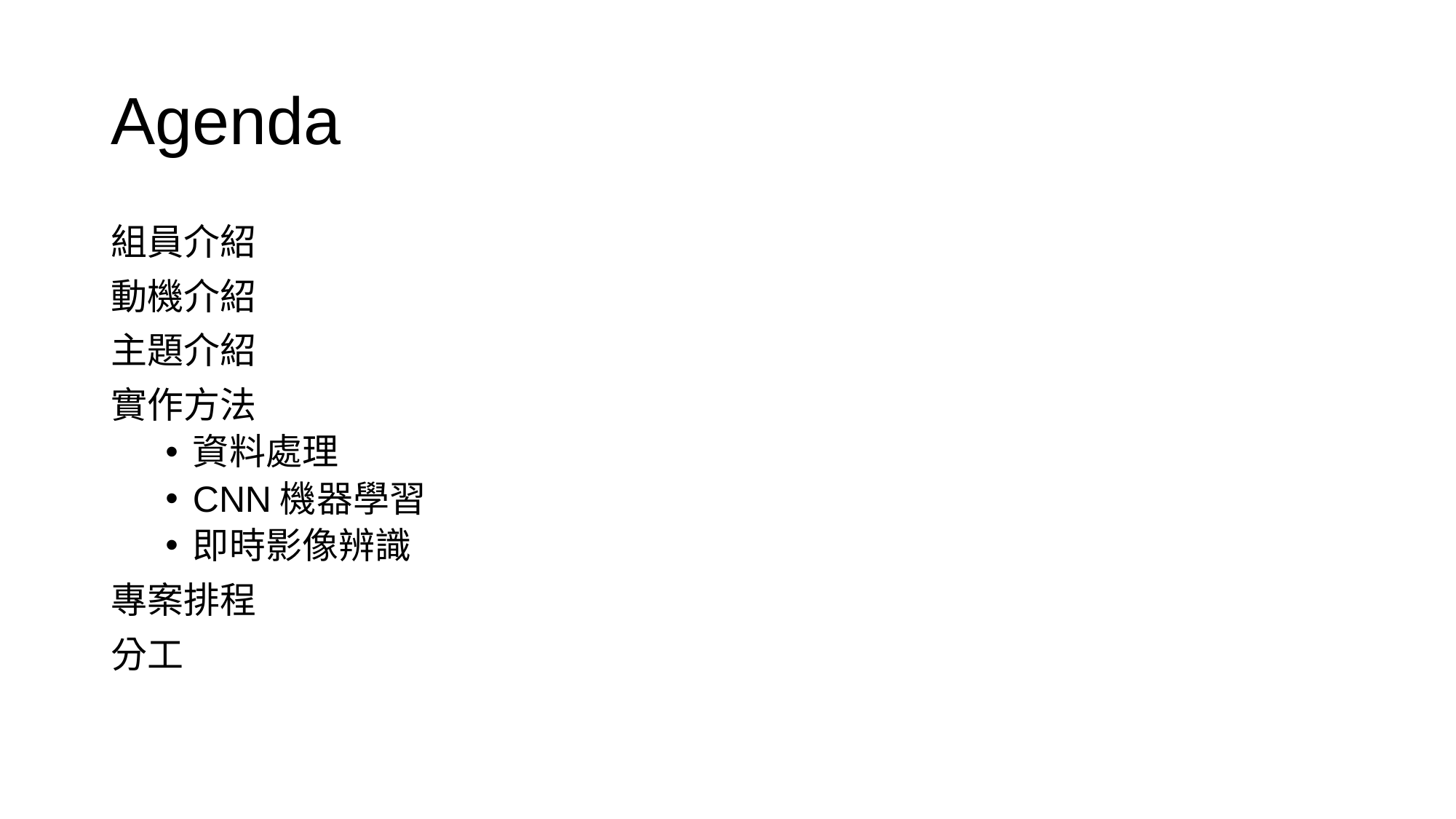

# Agenda
組員介紹
動機介紹
主題介紹
實作方法
資料處理
CNN機器學習
即時影像辨識
專案排程
分工